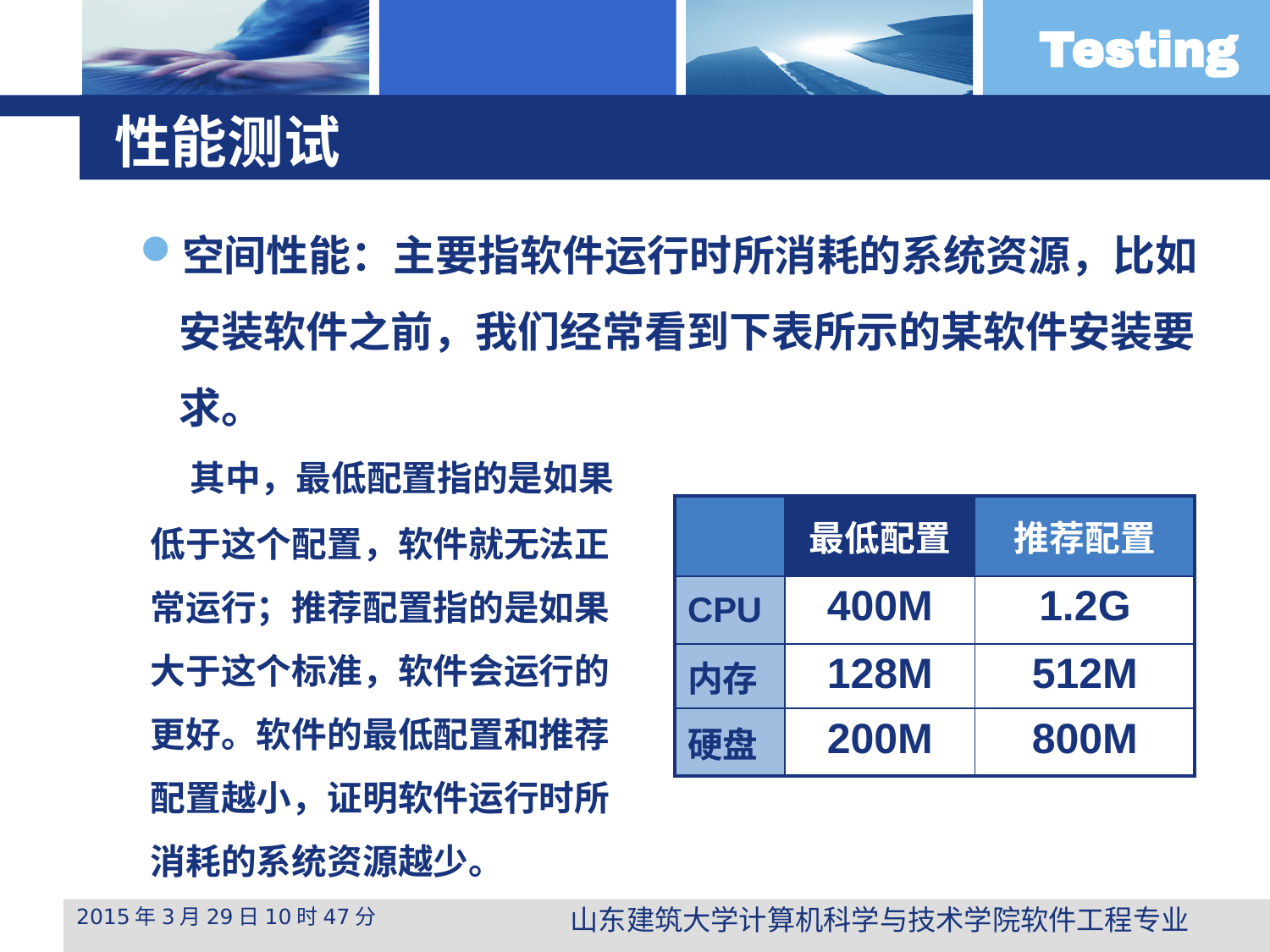

# 性能测试
空间性能：主要指软件运行时所消耗的系统资源，比如安装软件之前，我们经常看到下表所示的某软件安装要求。
      其中，最低配置指的是如果低于这个配置，软件就无法正常运行；推荐配置指的是如果大于这个标准，软件会运行的更好。软件的最低配置和推荐配置越小，证明软件运行时所消耗的系统资源越少。
|  | 最低配置 | 推荐配置 |
| --- | --- | --- |
| CPU | 400M | 1.2G |
| 内存 | 128M | 512M |
| 硬盘 | 200M | 800M |
山东建筑大学计算机科学与技术学院软件工程专业
2015年3月29日10时47分